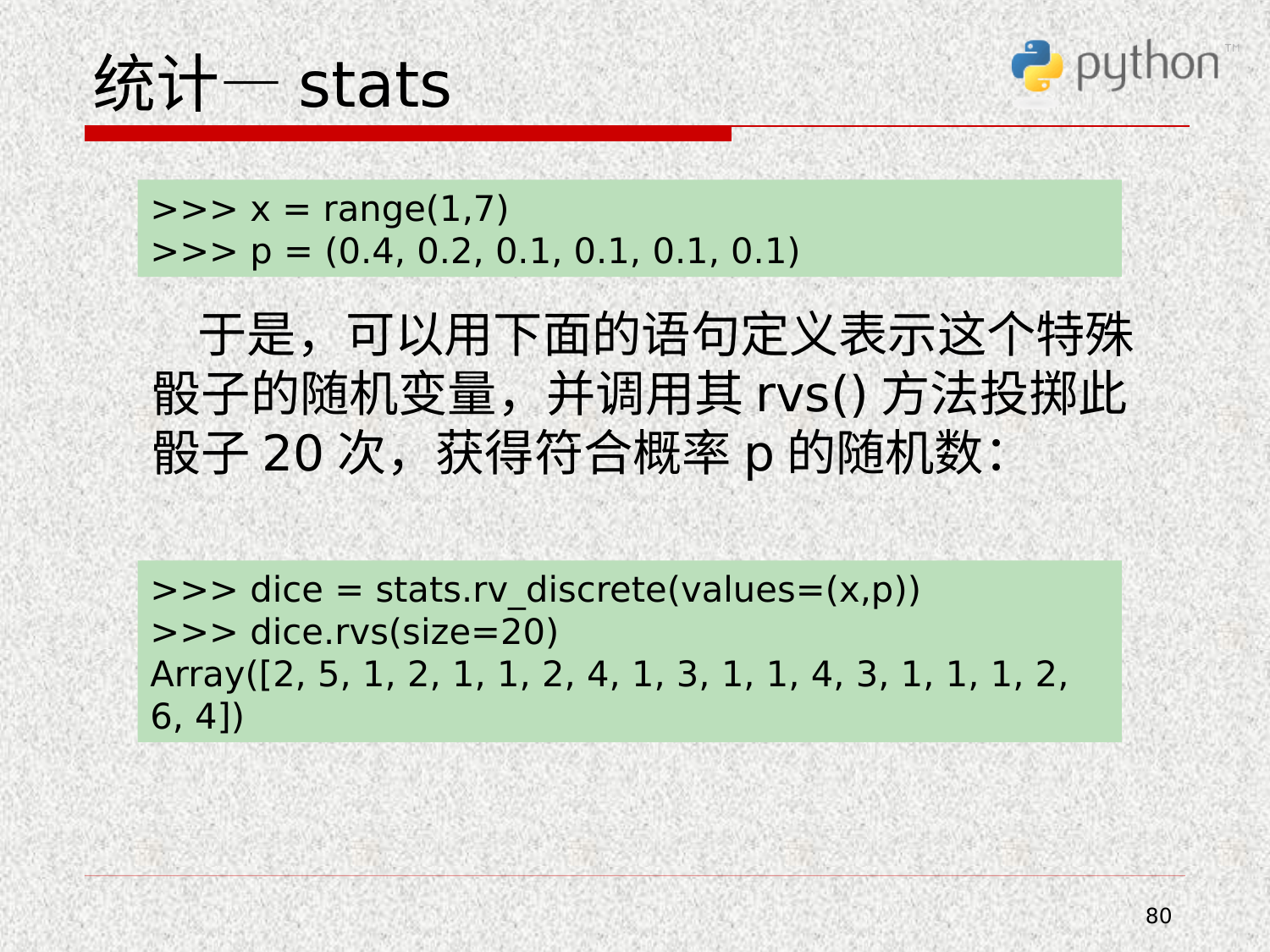

# 统计—stats

         于是，可以用下面的语句定义表示这个特殊骰子的随机变量，并调用其rvs()方法投掷此骰子20次，获得符合概率p的随机数：

>>> x = range(1,7)
>>> p = (0.4, 0.2, 0.1, 0.1, 0.1, 0.1)
>>> dice = stats.rv_discrete(values=(x,p))
>>> dice.rvs(size=20)
Array([2, 5, 1, 2, 1, 1, 2, 4, 1, 3, 1, 1, 4, 3, 1, 1, 1, 2, 6, 4])
80